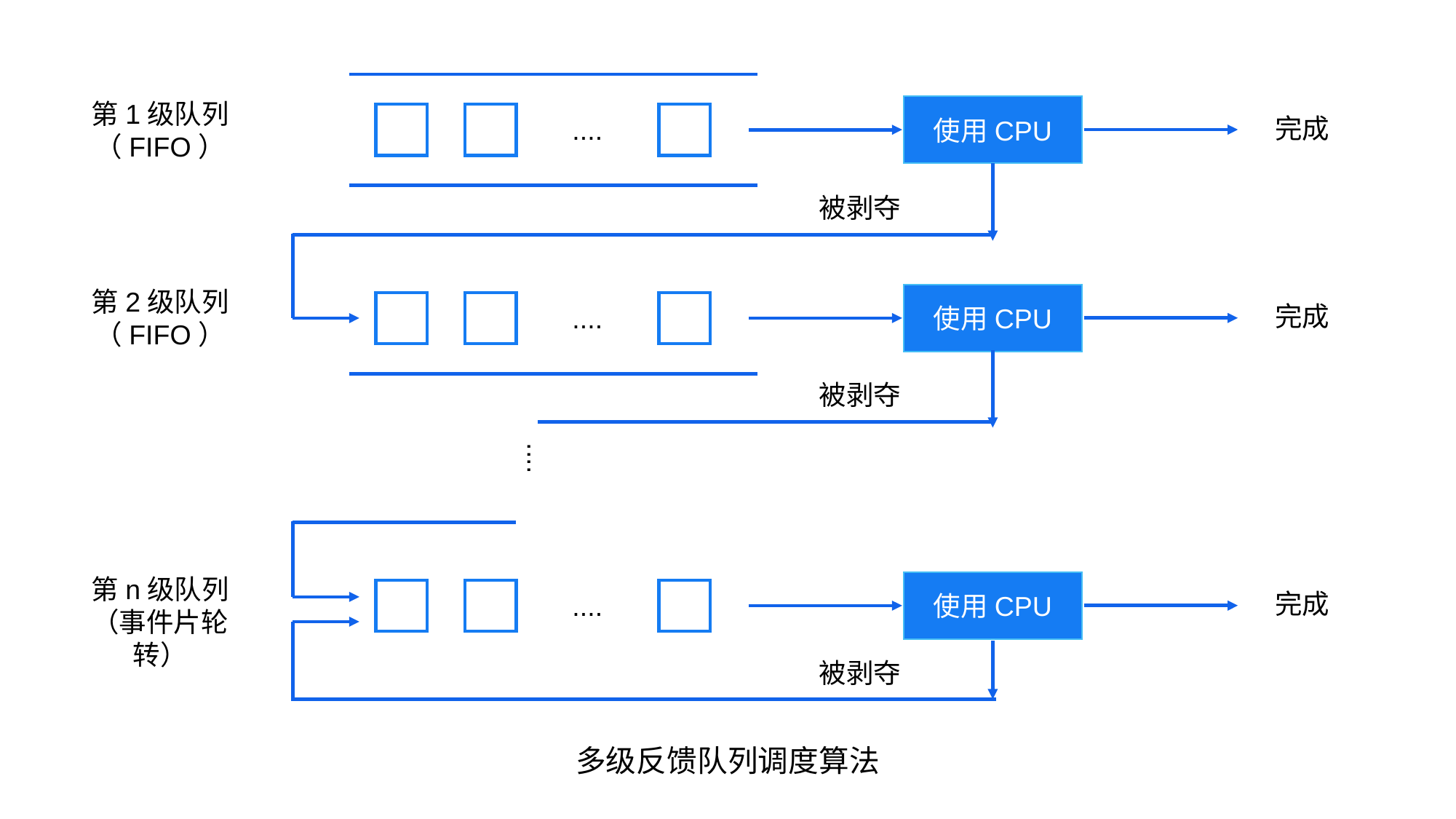

第1级队列
（FIFO）
使用CPU

完成
....
被剥夺
第2级队列
（FIFO）
使用CPU

完成
....
被剥夺
....
第n级队列
（事件片轮转）
使用CPU

完成
....
被剥夺
多级反馈队列调度算法